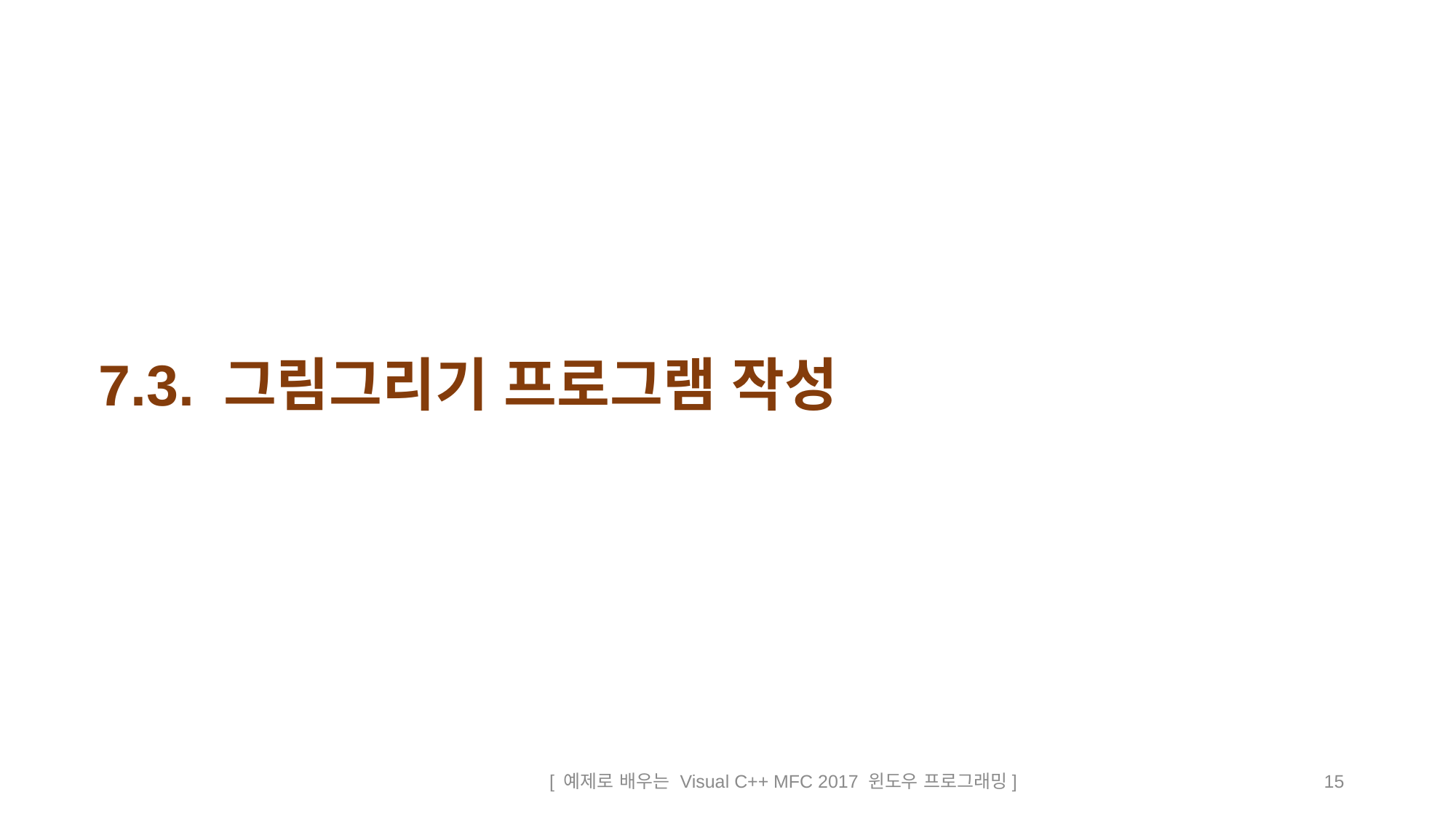

# 7.3. 그림그리기 프로그램 작성
[ 예제로 배우는 Visual C++ MFC 2017 윈도우 프로그래밍]
15